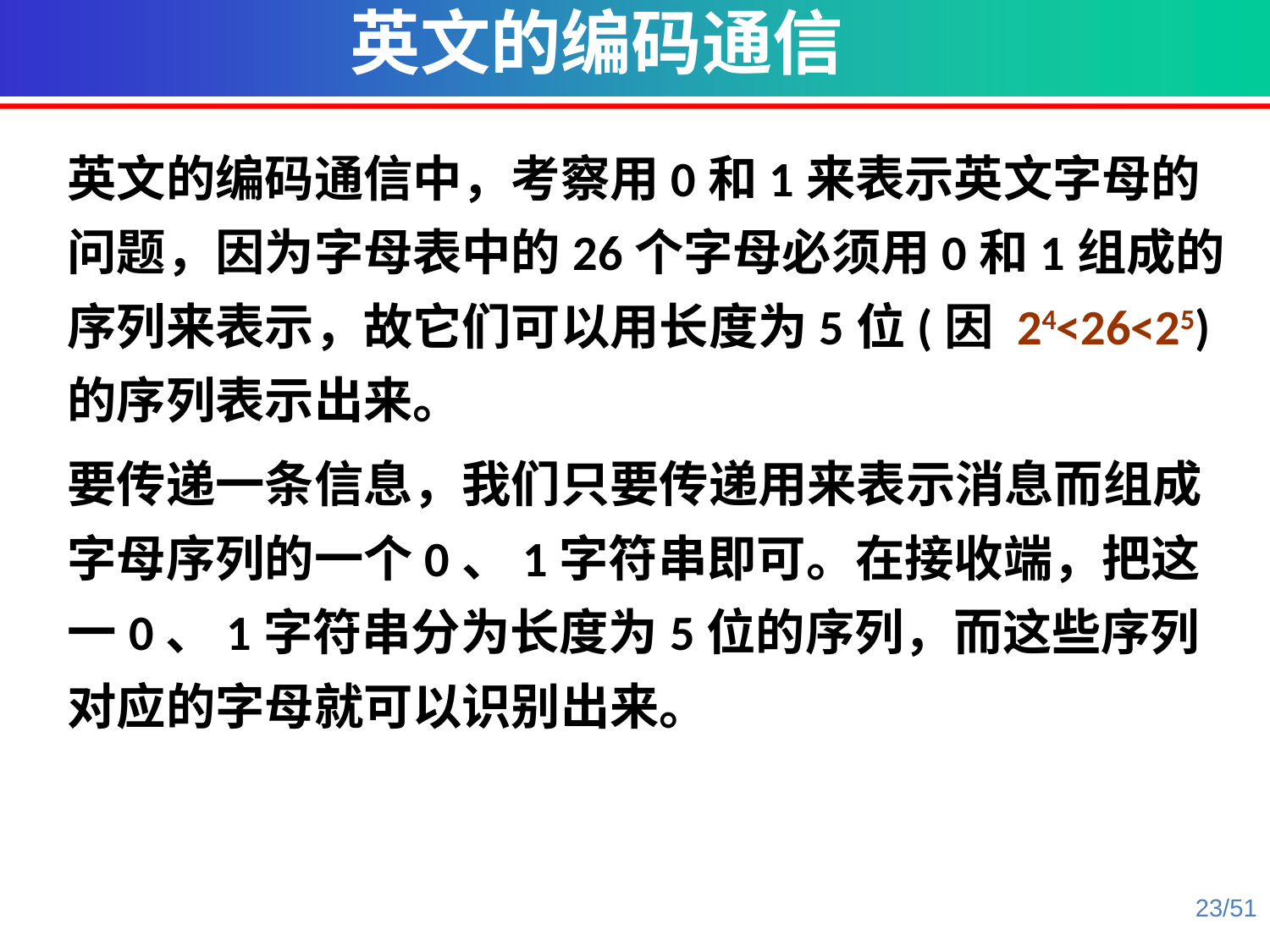

英文的编码通信
英文的编码通信中，考察用0和1来表示英文字母的问题，因为字母表中的26个字母必须用0和1组成的序列来表示，故它们可以用长度为5位(因 24<26<25)的序列表示出来。
要传递一条信息，我们只要传递用来表示消息而组成字母序列的一个0、1字符串即可。在接收端，把这一0、1字符串分为长度为5位的序列，而这些序列对应的字母就可以识别出来。
23/51